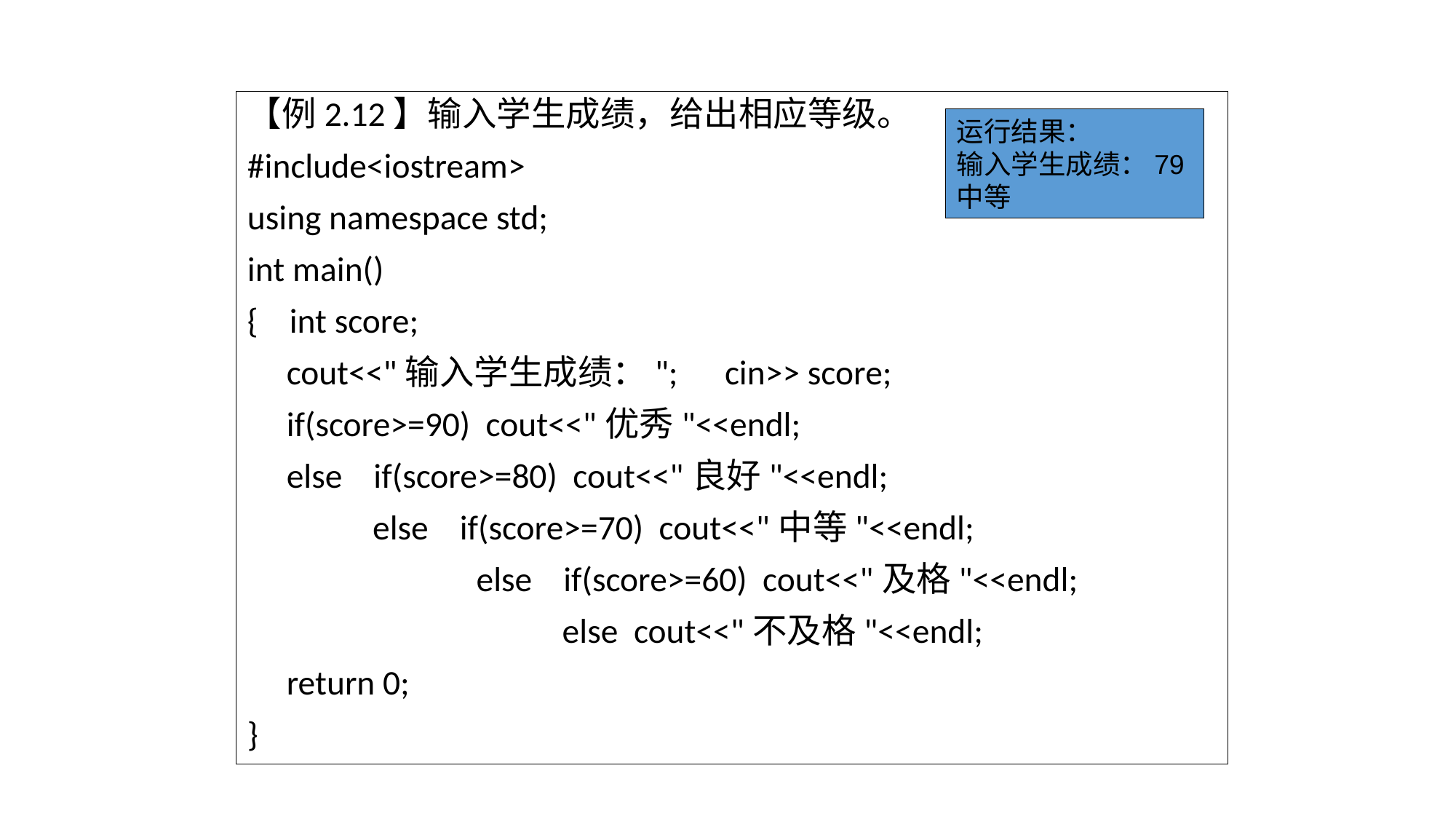

【例2.12】输入学生成绩，给出相应等级。
#include<iostream>
using namespace std;
int main()
{    int score;
     cout<<"输入学生成绩：";      cin>> score;
     if(score>=90)  cout<<"优秀"<<endl;
     else    if(score>=80)  cout<<"良好"<<endl;
                else    if(score>=70)  cout<<"中等"<<endl;
	                else    if(score>=60)  cout<<"及格"<<endl;
	                           else  cout<<"不及格"<<endl;
     return 0;
}

运行结果：
输入学生成绩：79
中等